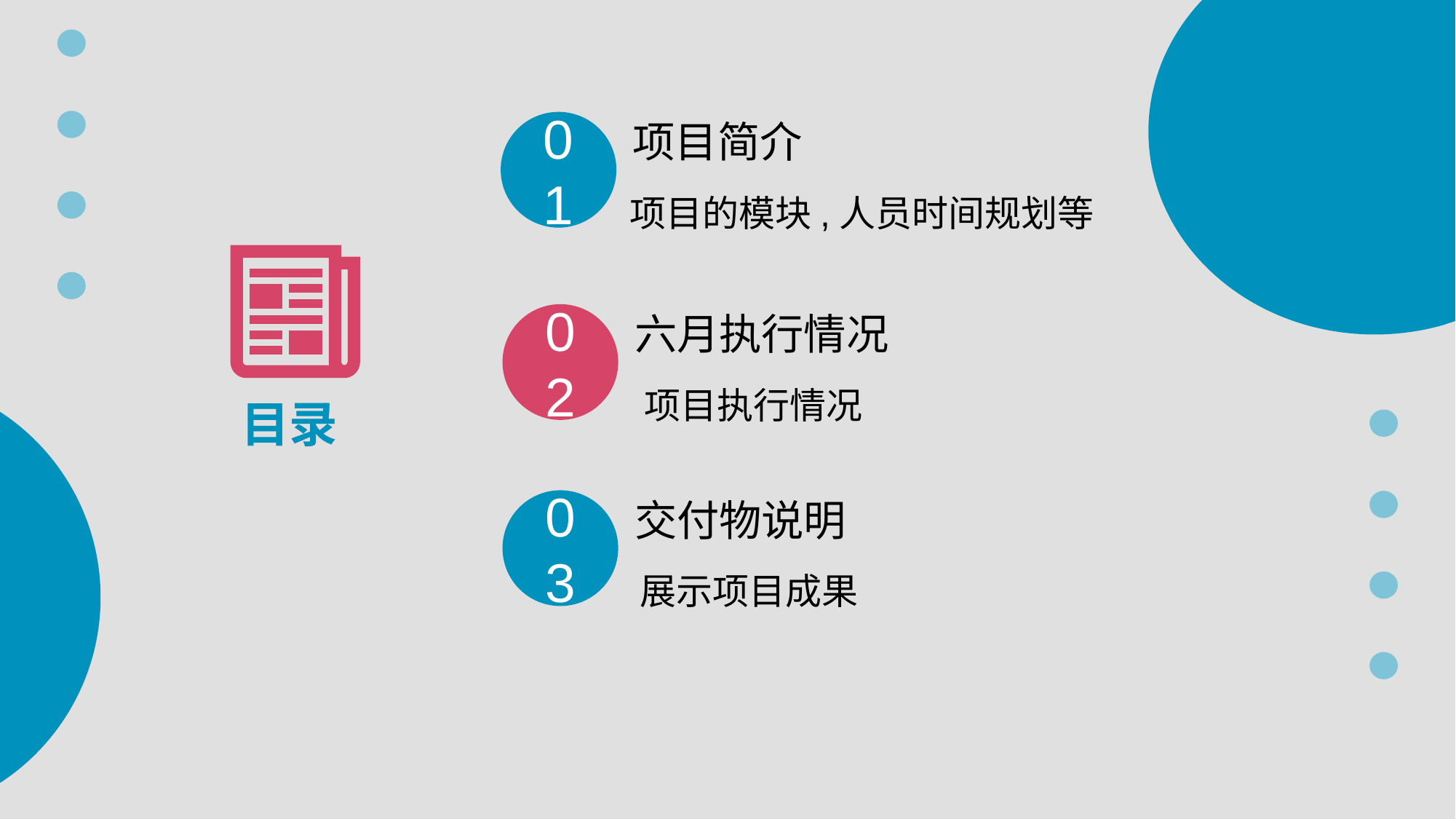

项目简介
01
项目的模块,人员时间规划等

六月执行情况
02
项目执行情况
目录

交付物说明
03
展示项目成果